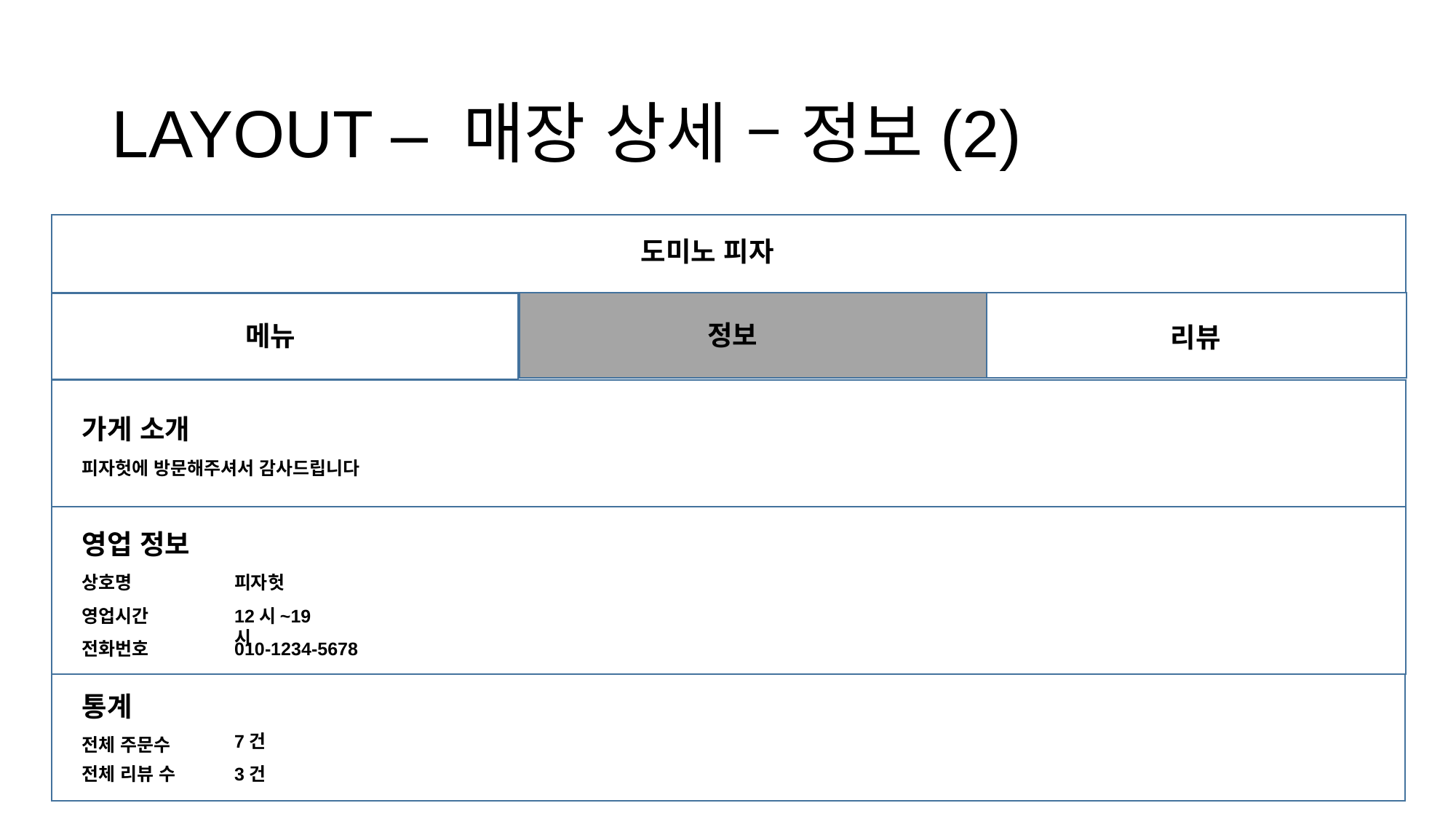

# LAYOUT – 매장 상세 – 정보(2)

도미노 피자

기본순
배달팁 낮은 순
배달 빠른 순
정보
메뉴
리뷰

가게 소개
피자헛에 방문해주셔서 감사드립니다

영업 정보
피자헛
상호명
12시~19시
영업시간
010-1234-5678
전화번호

통계
7건
전체 주문수
전체 리뷰 수
3건